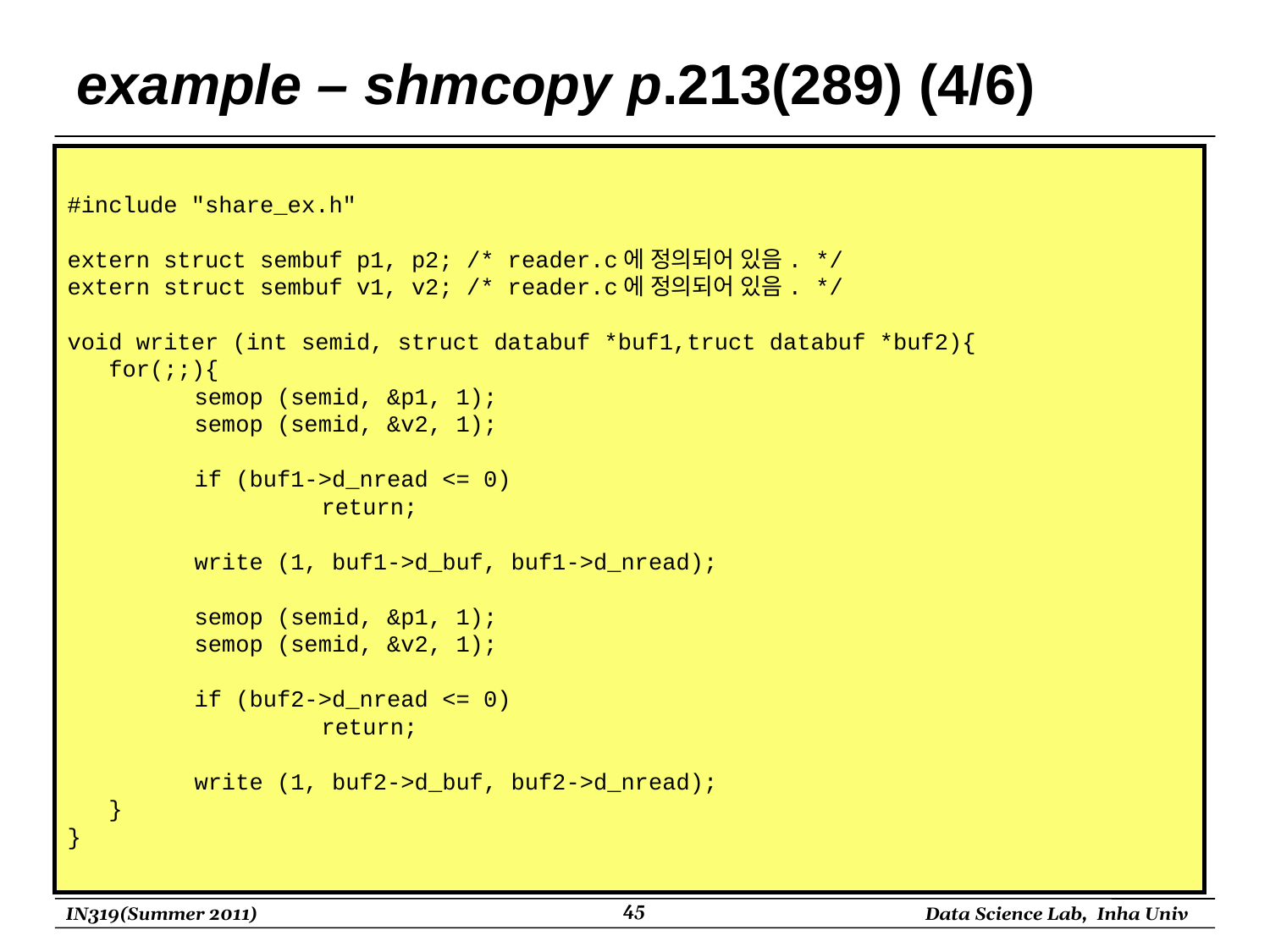

# example – shmcopy p.213(289) (4/6)
#include "share_ex.h"

extern struct sembuf p1, p2; /* reader.c에 정의되어 있음. */
extern struct sembuf v1, v2; /* reader.c에 정의되어 있음. */

void writer (int semid, struct databuf *buf1,truct databuf *buf2){
   for(;;){
 	semop (semid, &p1, 1);
 	semop (semid, &v2, 1);

 	if (buf1->d_nread <= 0)
 		return;

 	write (1, buf1->d_buf, buf1->d_nread);

 	semop (semid, &p1, 1);
 	semop (semid, &v2, 1);

 	if (buf2->d_nread <= 0)
 		return;

 	write (1, buf2->d_buf, buf2->d_nread);
   }
}

45